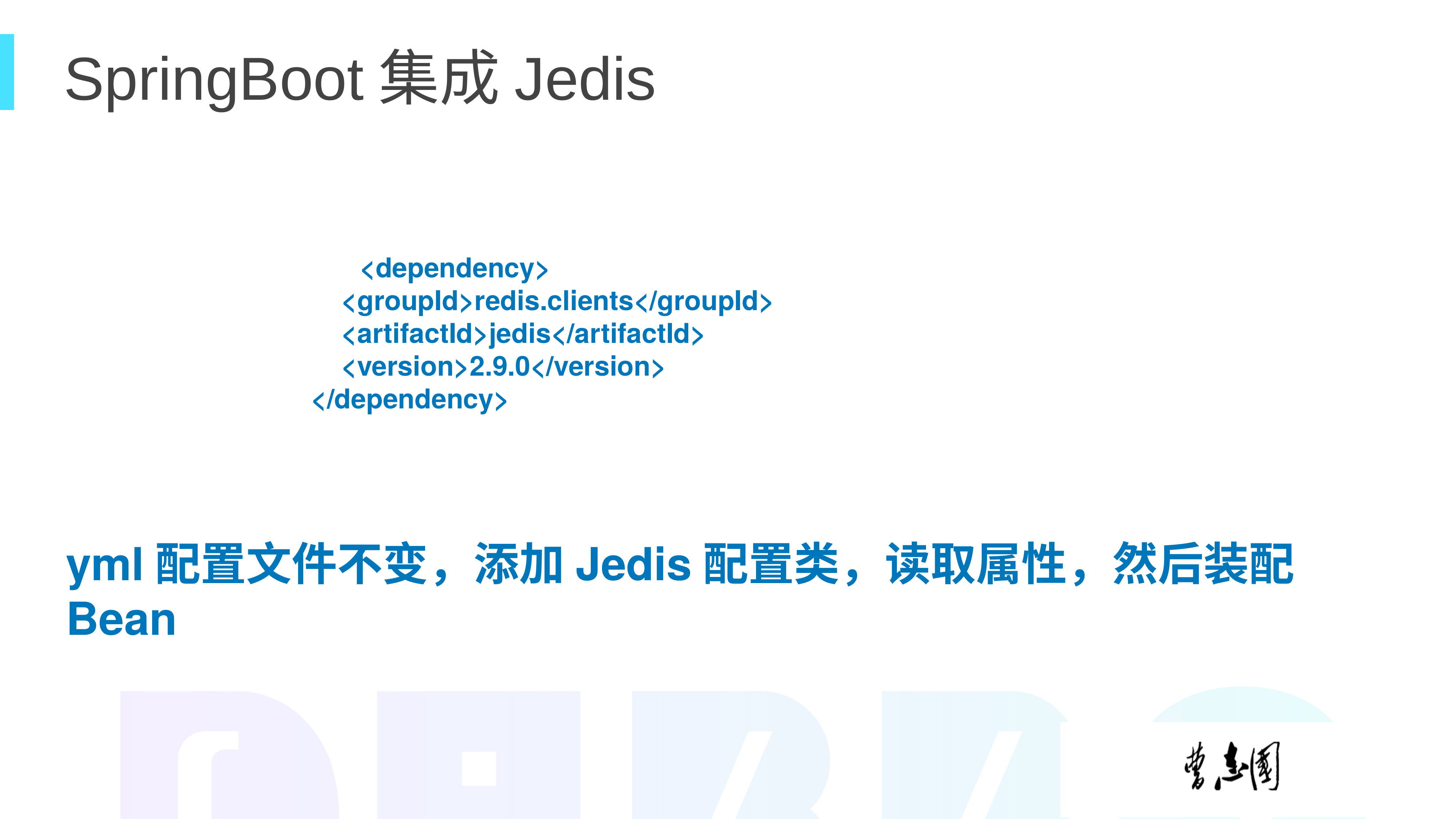

SpringBoot集成Jedis
		<dependency>
            <groupId>redis.clients</groupId>
            <artifactId>jedis</artifactId>
            <version>2.9.0</version>
        </dependency>
yml配置文件不变，添加Jedis配置类，读取属性，然后装配Bean